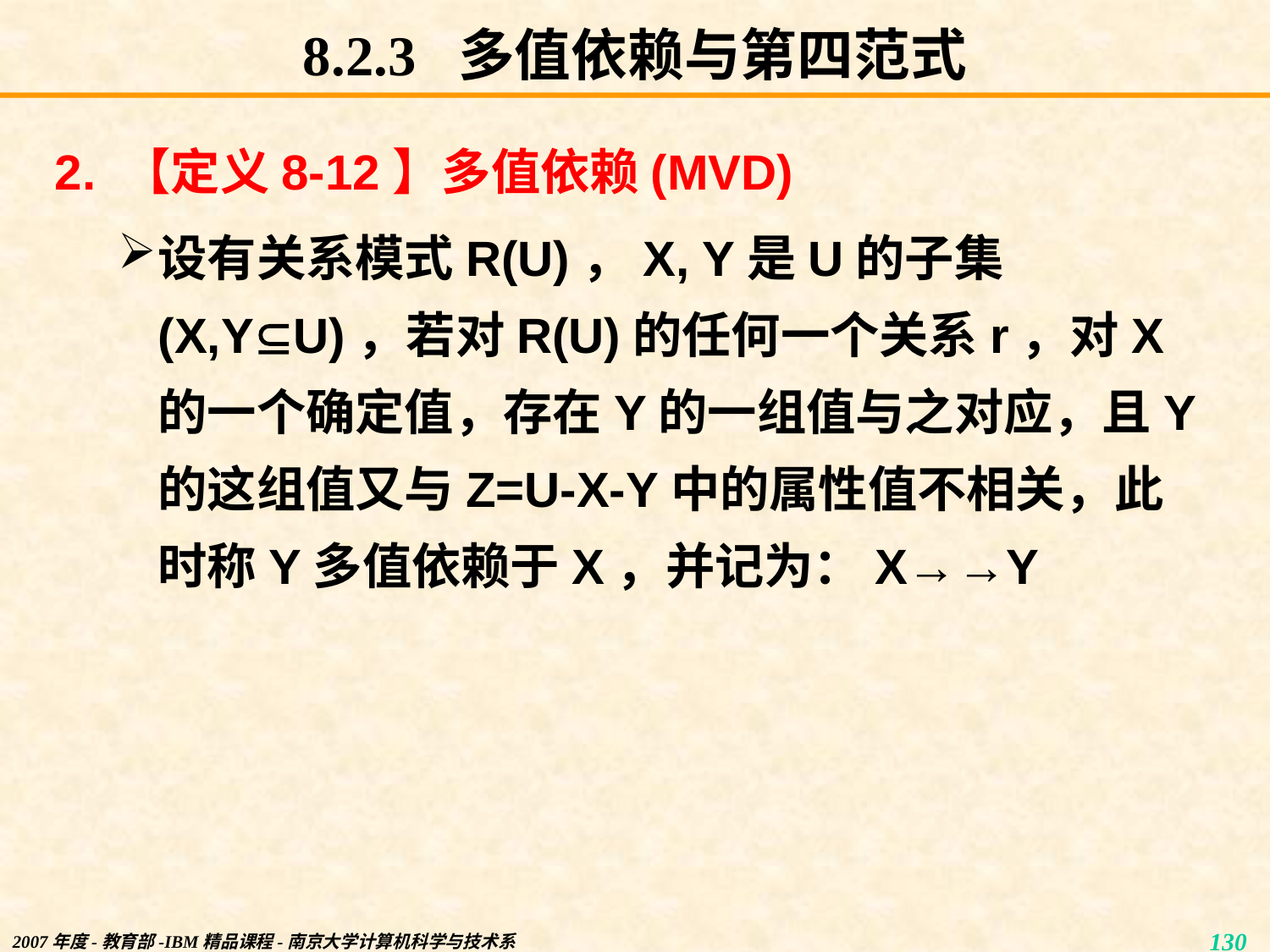

# 8.2.3  多值依赖与第四范式
2. 【定义8-12】多值依赖(MVD)
设有关系模式R(U)，X, Y是U的子集(X,Y⊆U)，若对R(U)的任何一个关系r，对X的一个确定值，存在Y的一组值与之对应，且Y的这组值又与Z=U-X-Y中的属性值不相关，此时称Y多值依赖于X，并记为：X→→Y
130
2007年度-教育部-IBM精品课程-南京大学计算机科学与技术系